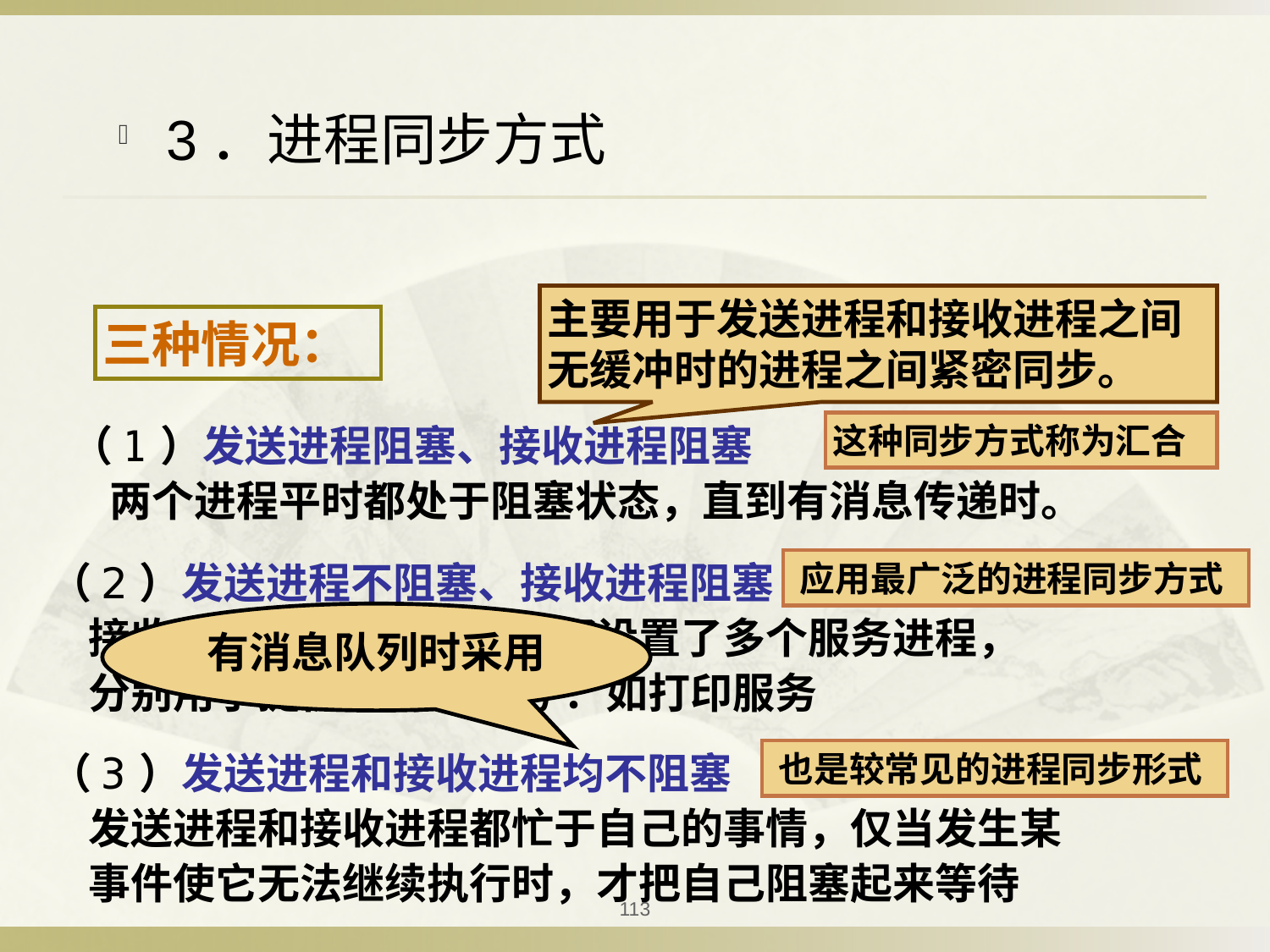

3．进程同步方式
主要用于发送进程和接收进程之间无缓冲时的进程之间紧密同步。
三种情况：
（1）发送进程阻塞、接收进程阻塞
   两个进程平时都处于阻塞状态，直到有消息传递时。
这种同步方式称为汇合
（2）发送进程不阻塞、接收进程阻塞
   接收进程如服务器上通常都设置了多个服务进程，
   分别用于提供不同的服务 ：如打印服务
应用最广泛的进程同步方式
有消息队列时采用
（3）发送进程和接收进程均不阻塞
   发送进程和接收进程都忙于自己的事情，仅当发生某
   事件使它无法继续执行时，才把自己阻塞起来等待
也是较常见的进程同步形式
113